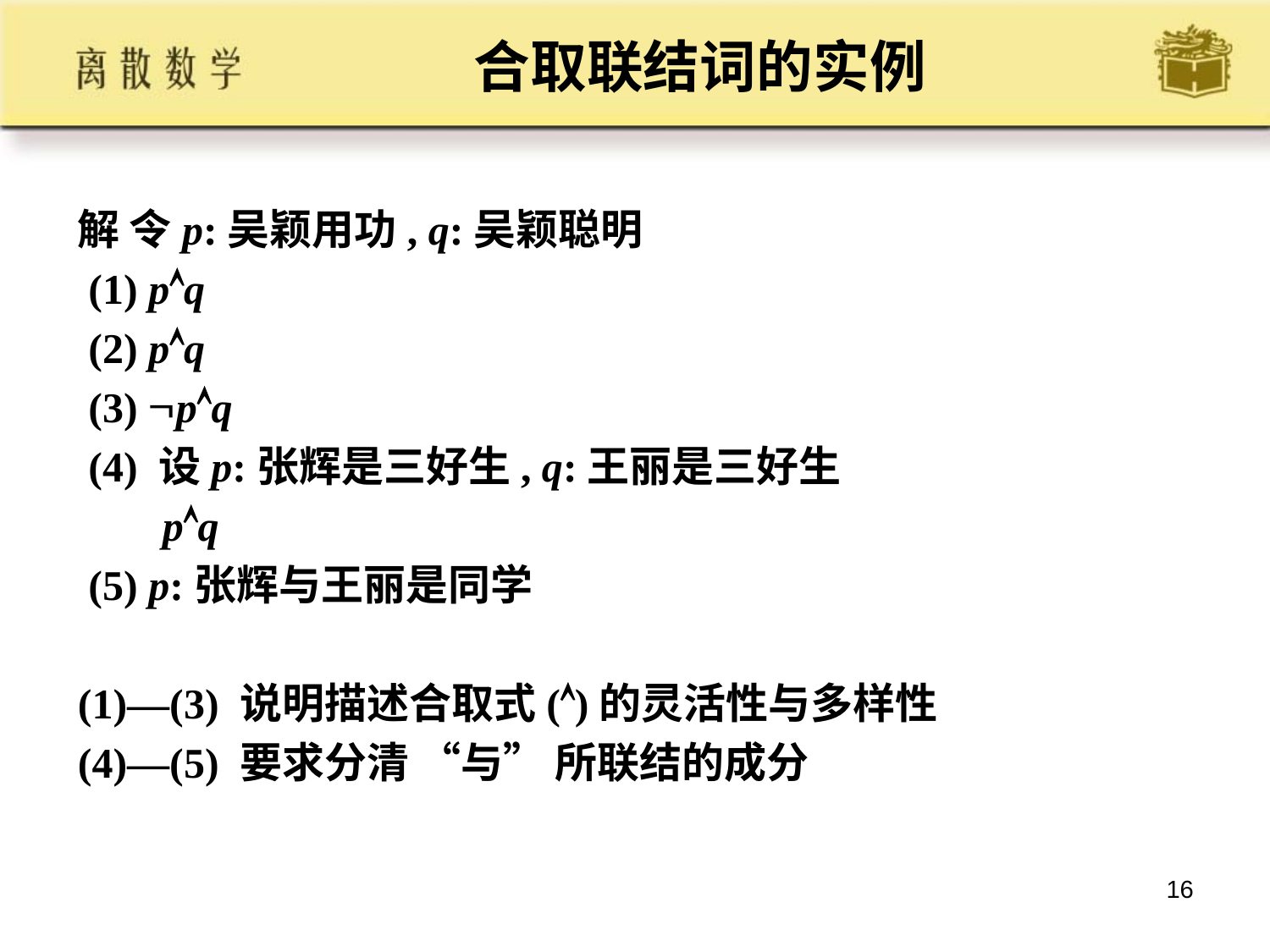

# 合取联结词的实例
解 令p:吴颖用功, q:吴颖聪明
 (1) p∧q
 (2) p∧q
 (3) ¬p∧q
 (4) 设p:张辉是三好生, q:王丽是三好生
        p∧q
 (5) p:张辉与王丽是同学

(1)—(3) 说明描述合取式(∧)的灵活性与多样性
(4)—(5) 要求分清 “与” 所联结的成分
16